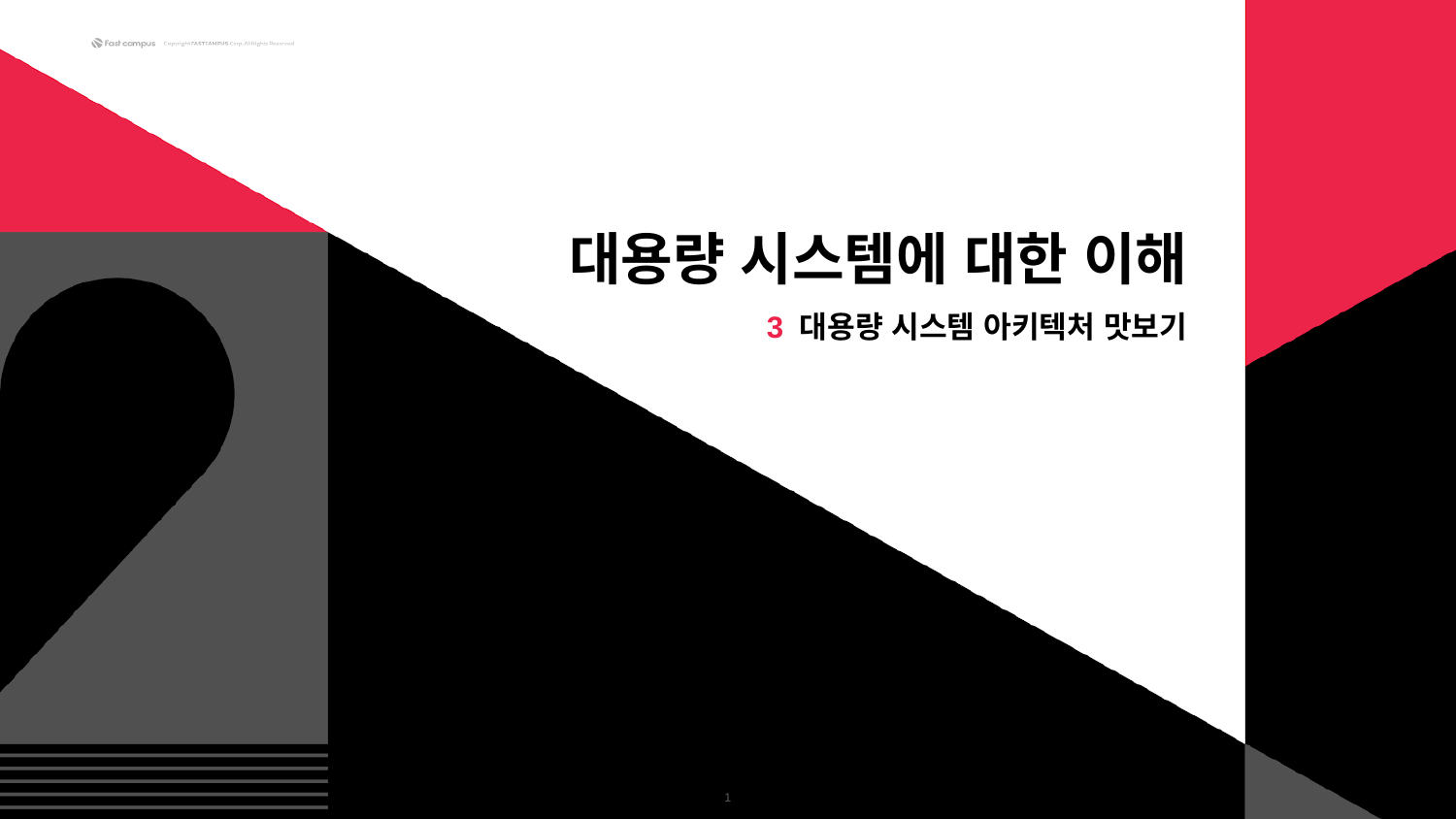

대용량 시스템에 대한 이해

3 대용량 시스템 아키텍처 맛보기
1